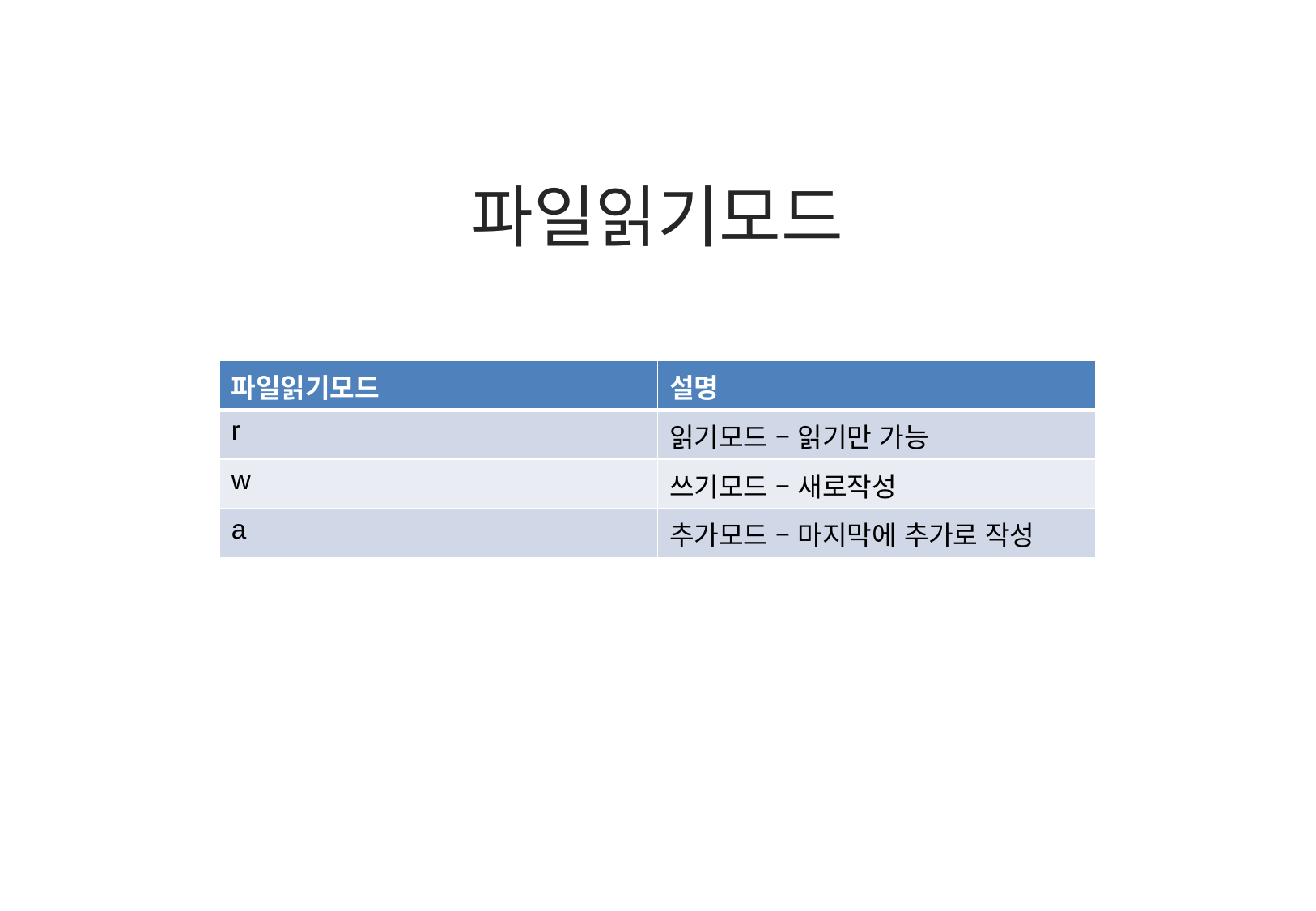

파일읽기모드
| 파일읽기모드 | 설명 |
| --- | --- |
| r | 읽기모드 – 읽기만 가능 |
| w | 쓰기모드 – 새로작성 |
| a | 추가모드 – 마지막에 추가로 작성 |